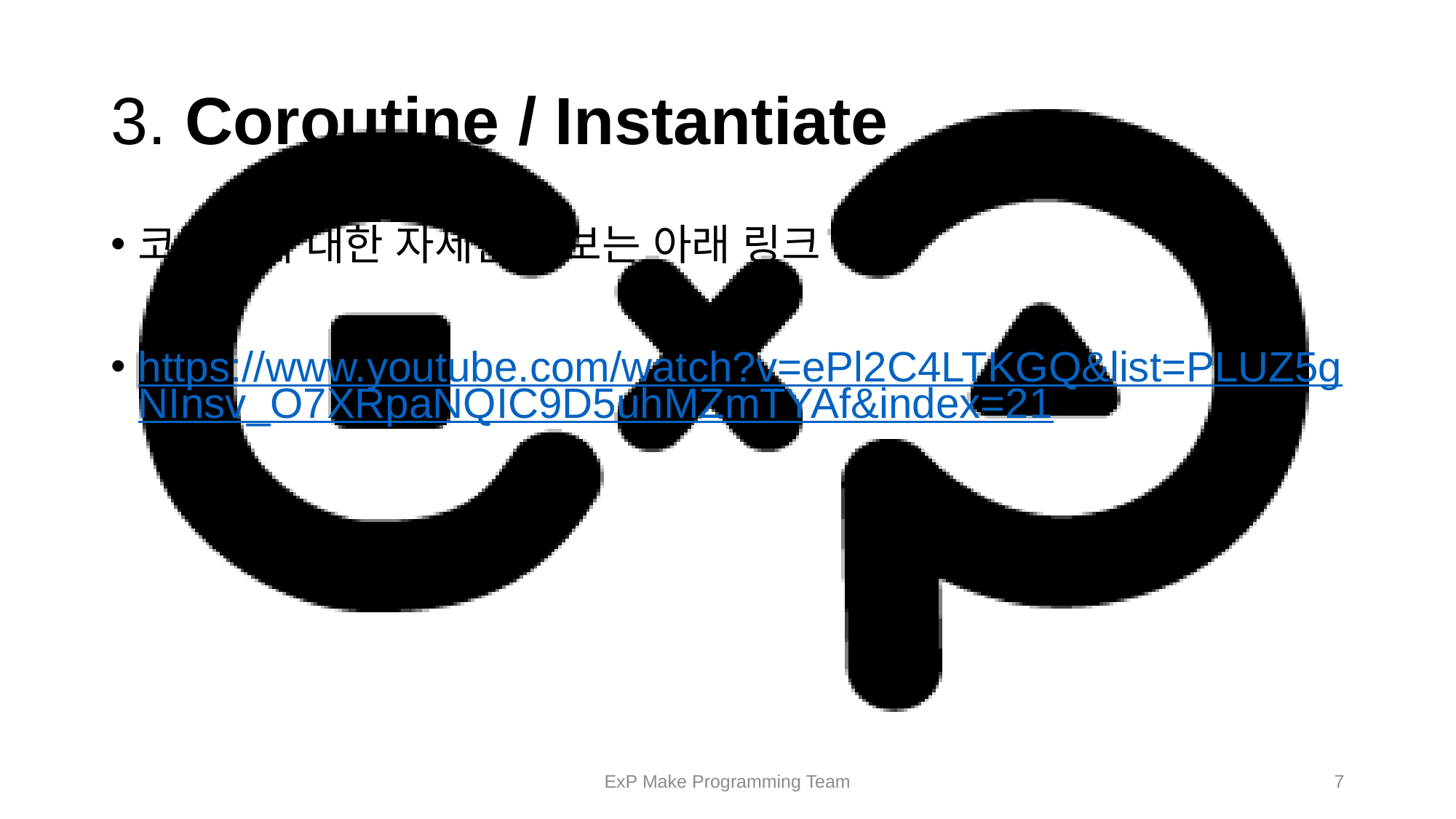

# 3. Coroutine / Instantiate
코루틴에 대한 자세한 정보는 아래 링크 참조

https://www.youtube.com/watch?v=ePl2C4LTKGQ&list=PLUZ5gNInsv_O7XRpaNQIC9D5uhMZmTYAf&index=21
ExP Make Programming Team
7